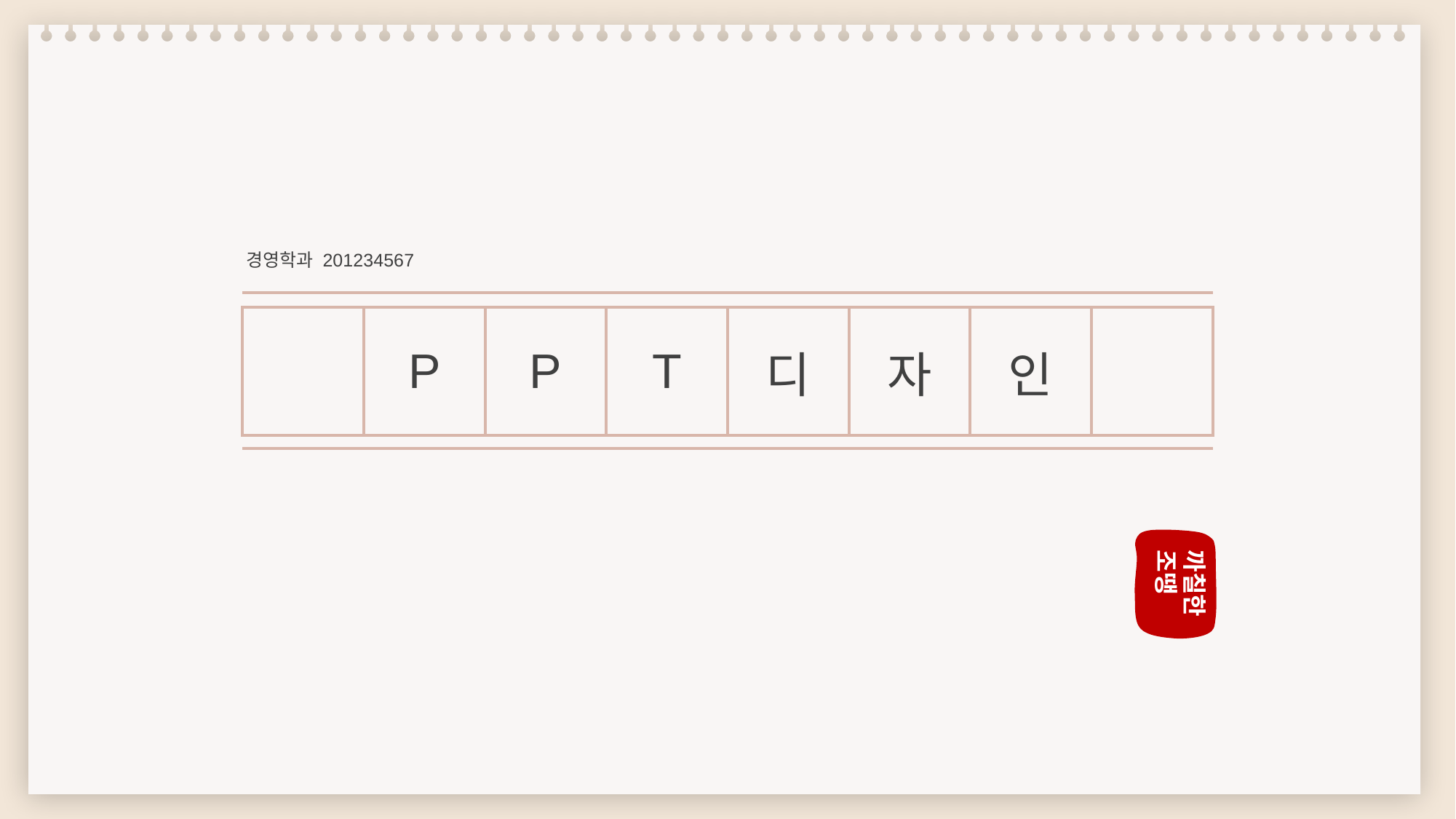

경영학과 201234567
|  |  |  |  |  |  |  |  |
| --- | --- | --- | --- | --- | --- | --- | --- |
|  | P | P | T | 디 | 자 | 인 |  |
|  |  |  |  |  |  |  |  |

까칠한
조땡